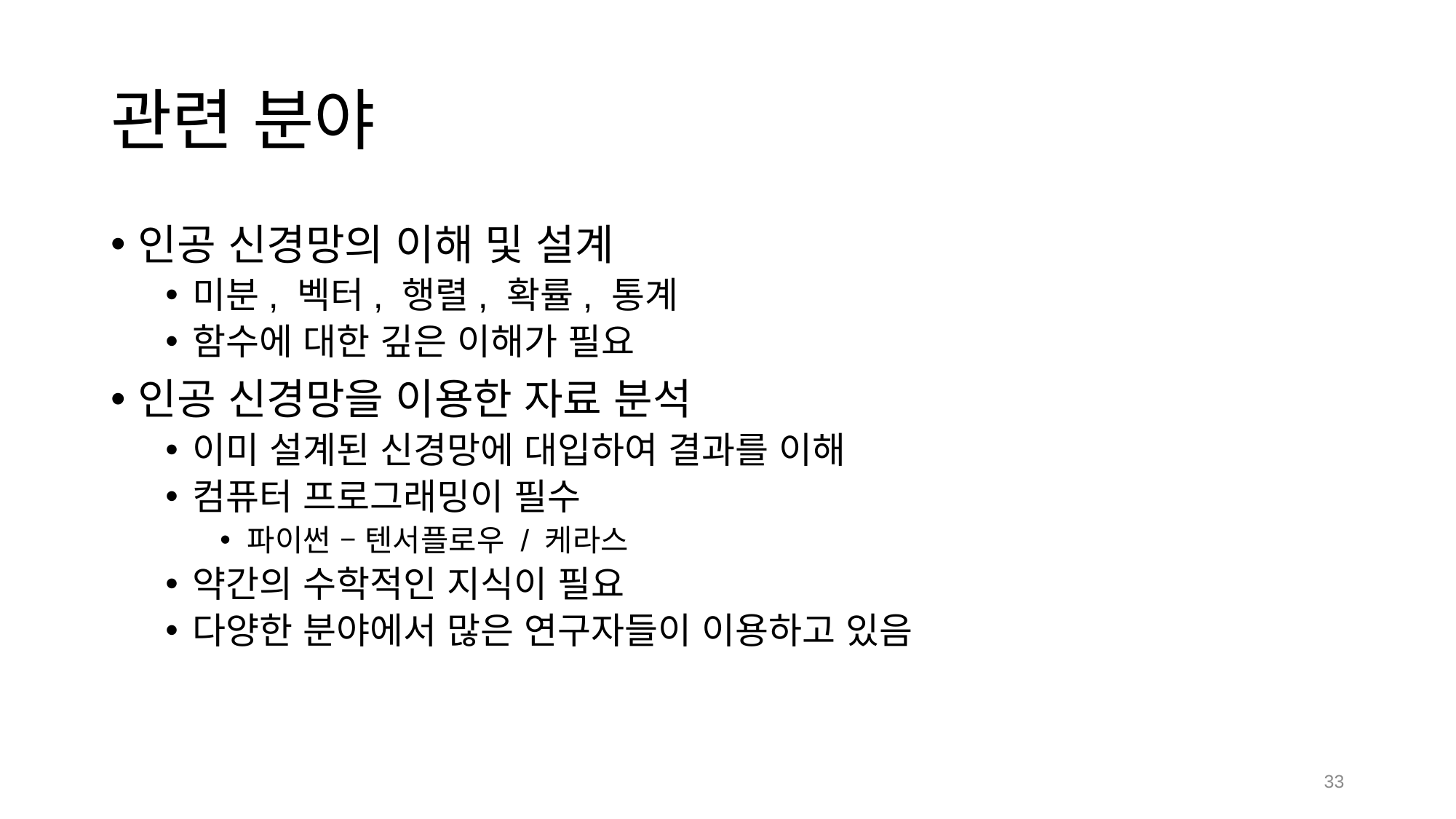

# 관련 분야
인공 신경망의 이해 및 설계
미분, 벡터, 행렬, 확률, 통계
함수에 대한 깊은 이해가 필요
인공 신경망을 이용한 자료 분석
이미 설계된 신경망에 대입하여 결과를 이해
컴퓨터 프로그래밍이 필수
파이썬 – 텐서플로우 / 케라스
약간의 수학적인 지식이 필요
다양한 분야에서 많은 연구자들이 이용하고 있음
33